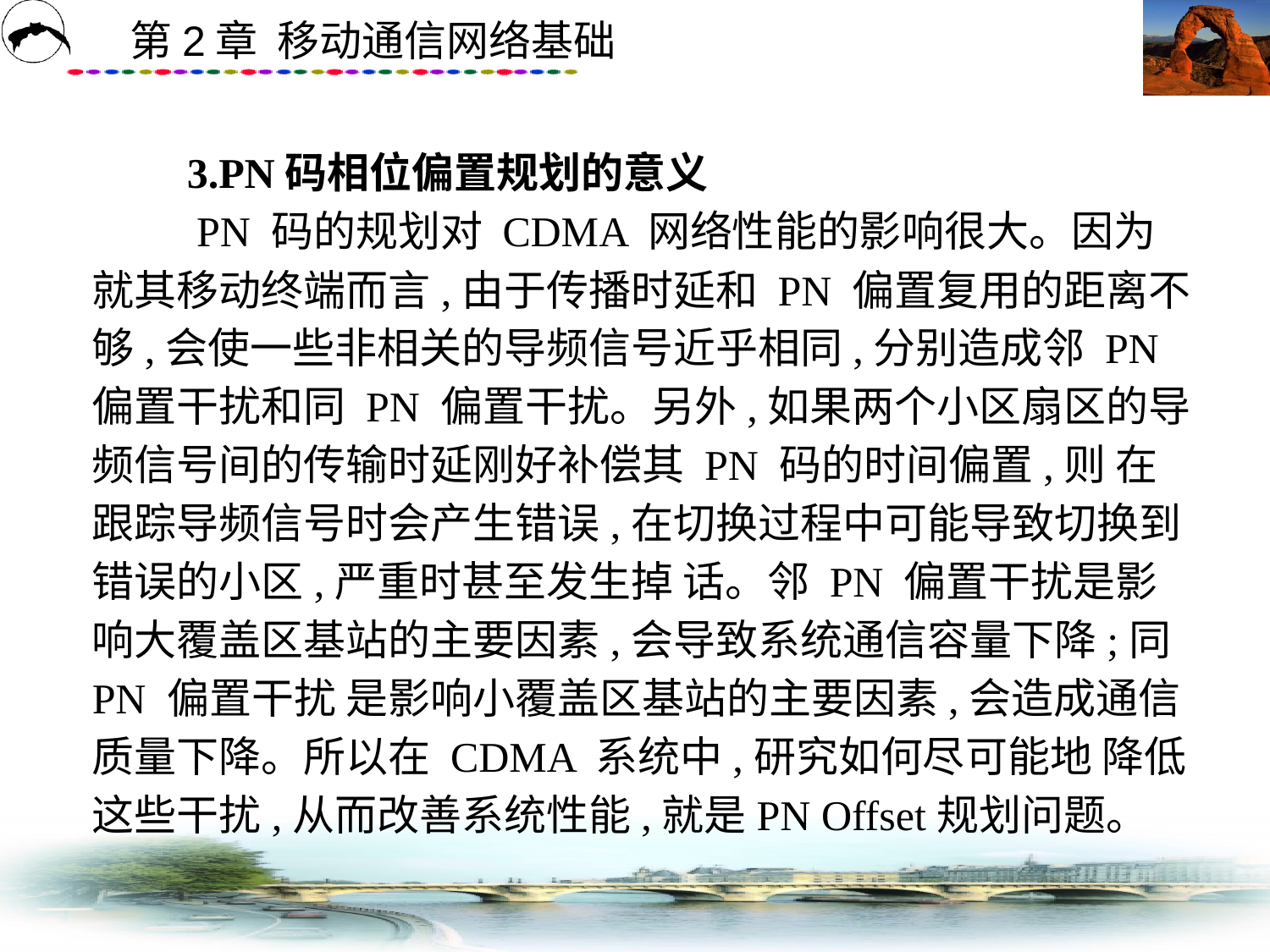

# 3.PN码相位偏置规划的意义 　　 PN 码的规划对 CDMA 网络性能的影响很大。因为就其移动终端而言,由于传播时延和 PN 偏置复用的距离不够,会使一些非相关的导频信号近乎相同,分别造成邻 PN 偏置干扰和同 PN 偏置干扰。另外,如果两个小区扇区的导频信号间的传输时延刚好补偿其 PN 码的时间偏置,则 在跟踪导频信号时会产生错误,在切换过程中可能导致切换到错误的小区,严重时甚至发生掉 话。邻 PN 偏置干扰是影响大覆盖区基站的主要因素,会导致系统通信容量下降;同PN 偏置干扰 是影响小覆盖区基站的主要因素,会造成通信质量下降。所以在 CDMA 系统中,研究如何尽可能地 降低这些干扰,从而改善系统性能,就是PN Offset规划问题。